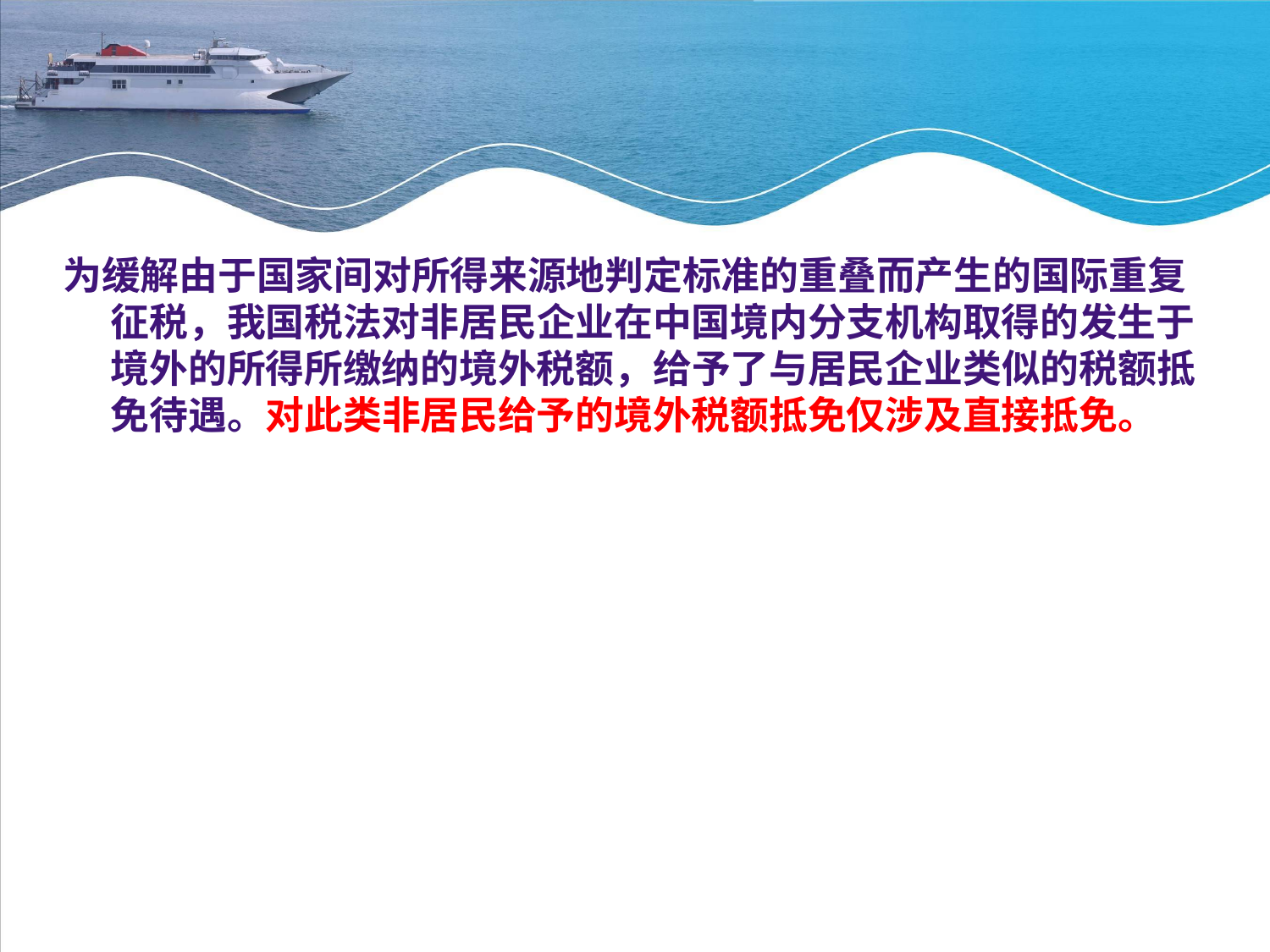

#
为缓解由于国家间对所得来源地判定标准的重叠而产生的国际重复征税，我国税法对非居民企业在中国境内分支机构取得的发生于境外的所得所缴纳的境外税额，给予了与居民企业类似的税额抵免待遇。对此类非居民给予的境外税额抵免仅涉及直接抵免。